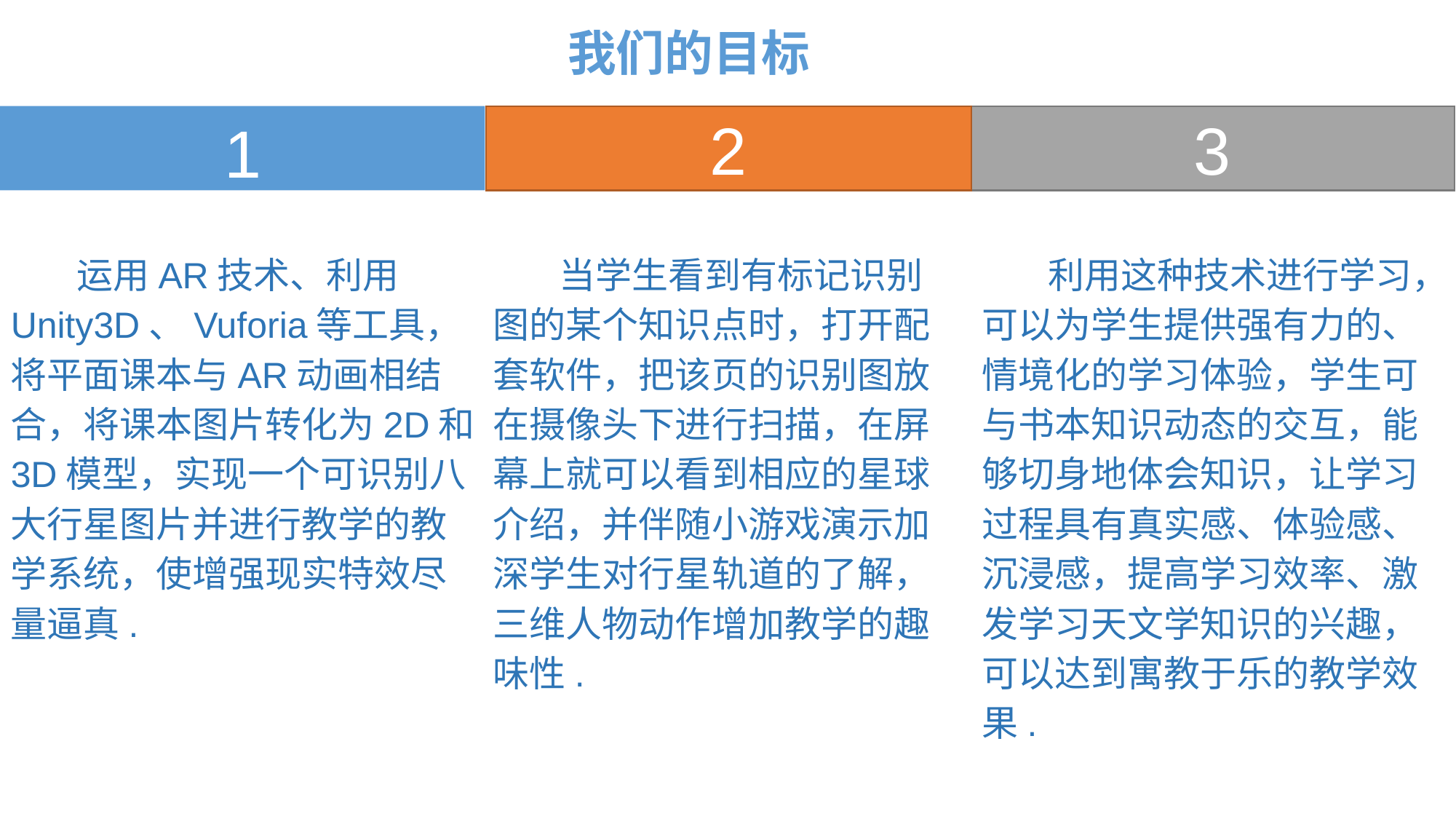

我们的目标
1

2
3
       利用这种技术进行学习，可以为学生提供强有力的、情境化的学习体验，学生可与书本知识动态的交互，能够切身地体会知识，让学习过程具有真实感、体验感、沉浸感，提高学习效率、激发学习天文学知识的兴趣，可以达到寓教于乐的教学效果.
       当学生看到有标记识别图的某个知识点时，打开配套软件，把该页的识别图放在摄像头下进行扫描，在屏幕上就可以看到相应的星球介绍，并伴随小游戏演示加深学生对行星轨道的了解，三维人物动作增加教学的趣味性.
       运用AR技术、利用Unity3D、Vuforia等工具，将平面课本与AR动画相结合，将课本图片转化为2D和3D模型，实现一个可识别八大行星图片并进行教学的教学系统，使增强现实特效尽量逼真.